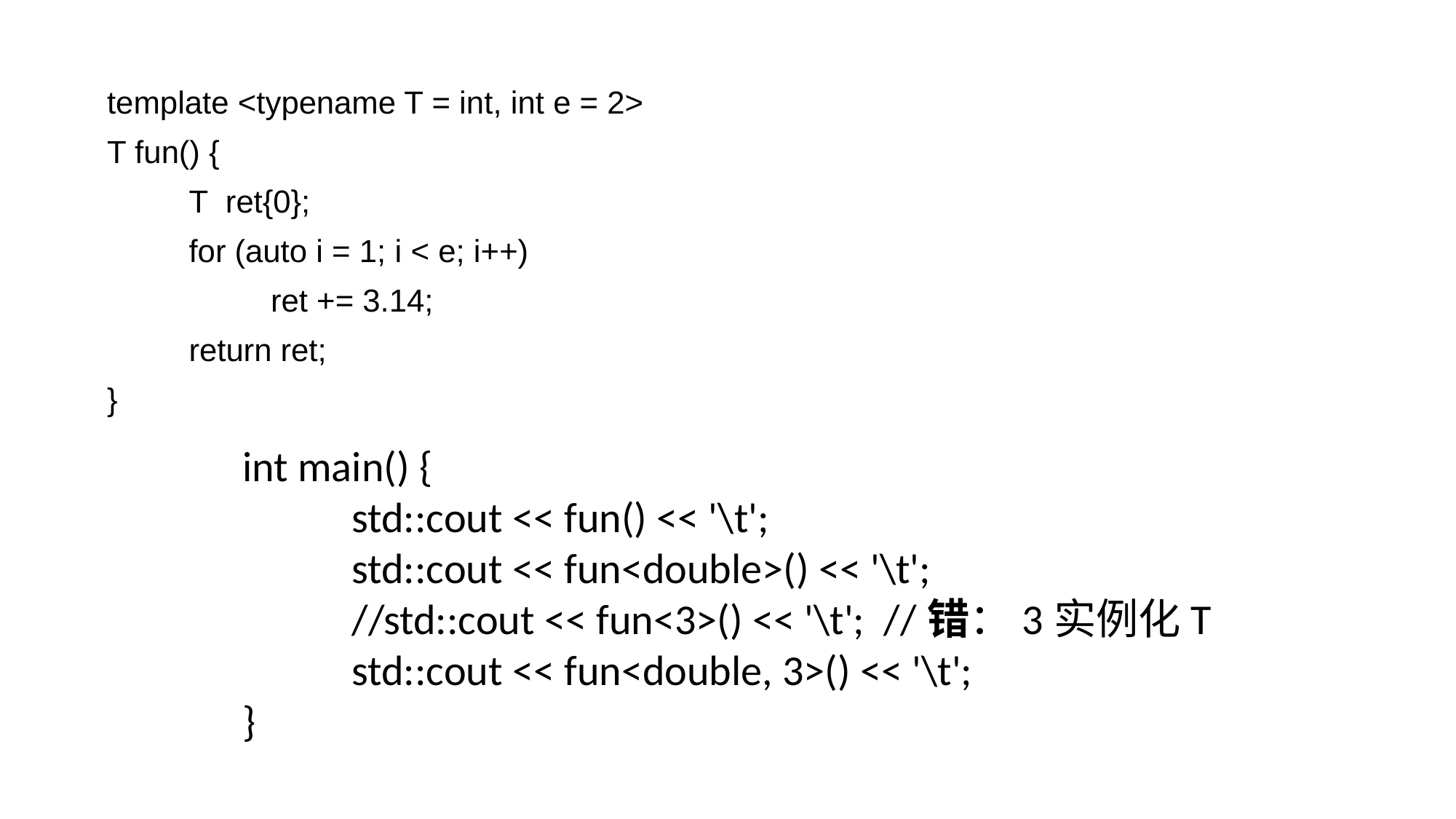

template <typename T = int, int e = 2>
T fun() {
	T  ret{0};
	for (auto i = 1; i < e; i++)
		ret += 3.14;
	return ret;
}

int main() {
	std::cout << fun() << '\t';
	std::cout << fun<double>() << '\t';
	//std::cout << fun<3>() << '\t';  //错：3实例化T
	std::cout << fun<double, 3>() << '\t';
}